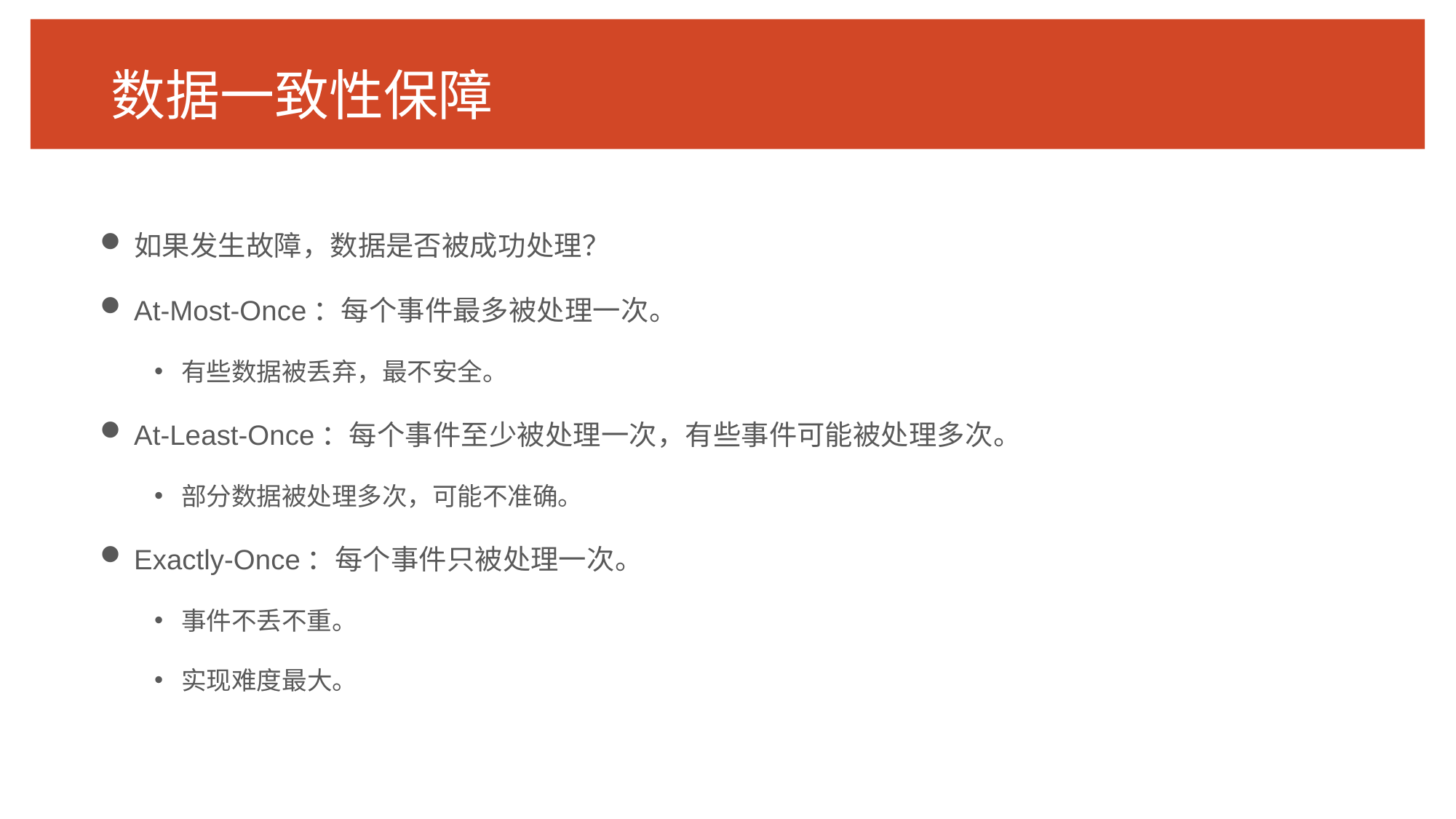

# 数据一致性保障
如果发生故障，数据是否被成功处理？
At-Most-Once：每个事件最多被处理一次。
有些数据被丢弃，最不安全。
At-Least-Once：每个事件至少被处理一次，有些事件可能被处理多次。
部分数据被处理多次，可能不准确。
Exactly-Once：每个事件只被处理一次。
事件不丢不重。
实现难度最大。